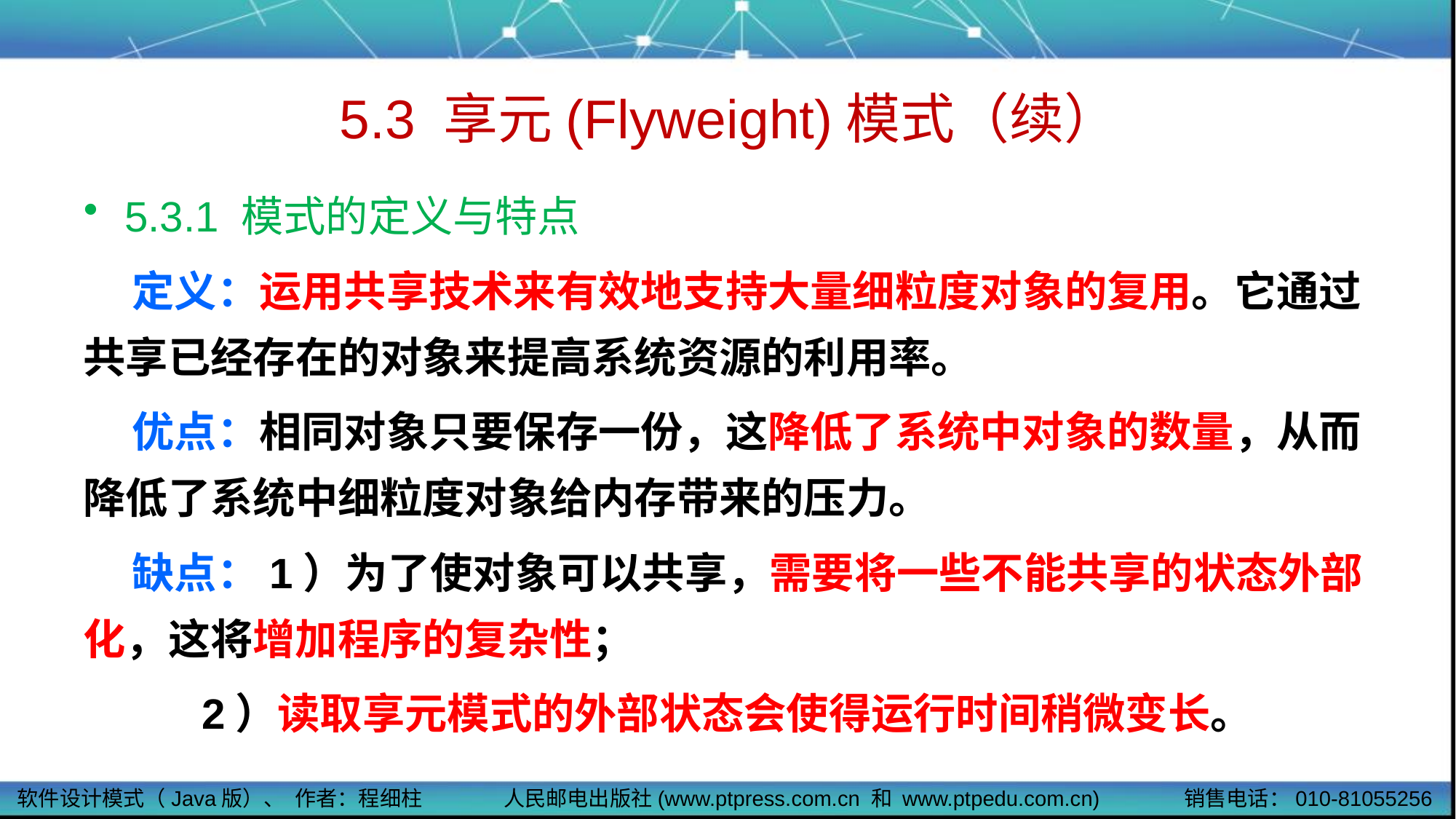

# 5.3 享元(Flyweight)模式（续）
5.3.1 模式的定义与特点
    定义：运用共享技术来有效地支持大量细粒度对象的复用。它通过共享已经存在的对象来提高系统资源的利用率。
    优点：相同对象只要保存一份，这降低了系统中对象的数量，从而降低了系统中细粒度对象给内存带来的压力。
    缺点：1）为了使对象可以共享，需要将一些不能共享的状态外部化，这将增加程序的复杂性；
          2）读取享元模式的外部状态会使得运行时间稍微变长。
软件设计模式（Java版）、  作者：程细柱
人民邮电出版社(www.ptpress.com.cn 和 www.ptpedu.com.cn)
销售电话：010-81055256